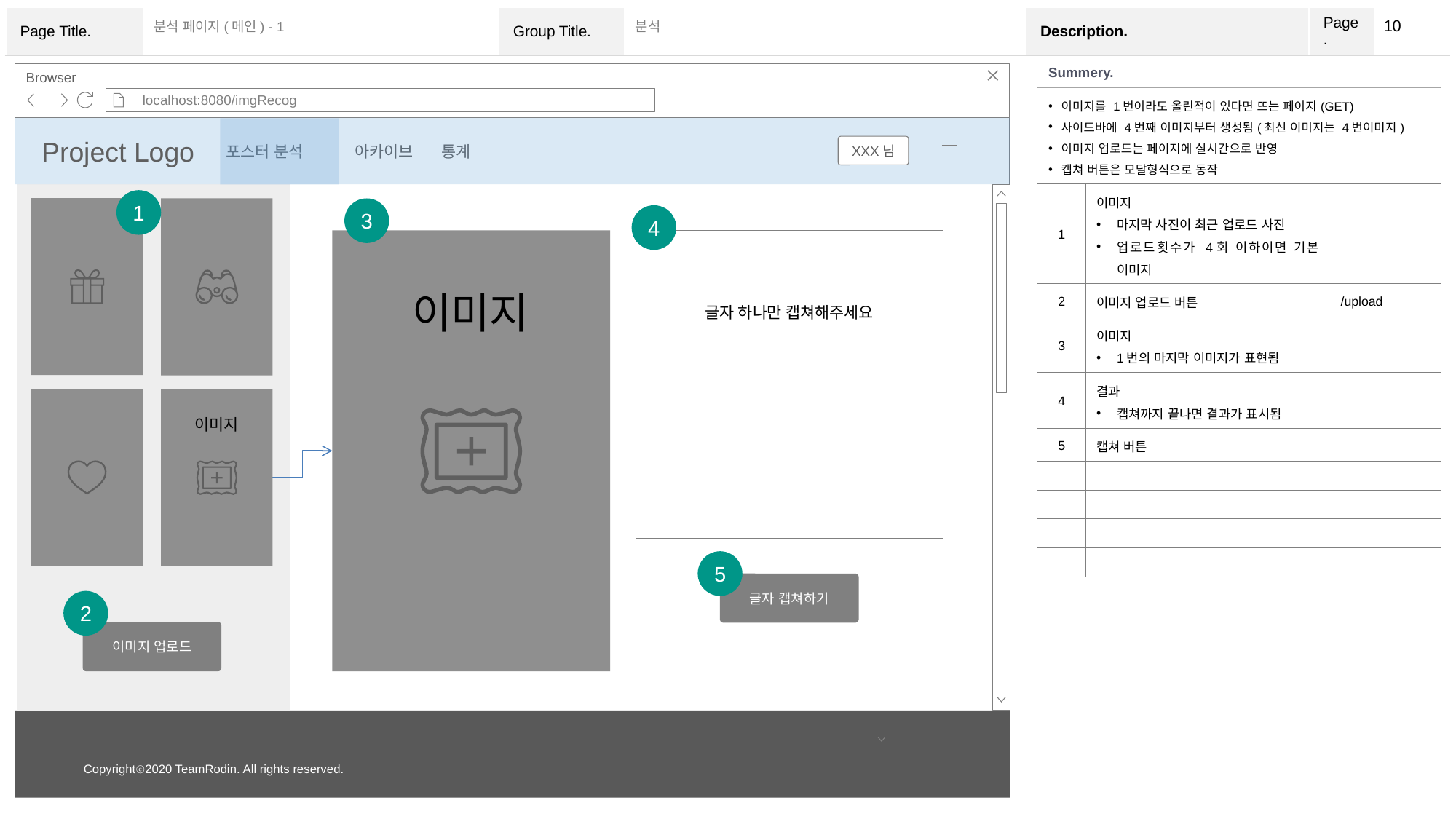

분석 페이지(메인) - 1
분석
| Summery. |  |  |
| --- | --- | --- |
| 이미지를 1번이라도 올린적이 있다면 뜨는 페이지(GET) 사이드바에 4번째 이미지부터 생성됨(최신 이미지는 4번이미지) 이미지 업로드는 페이지에 실시간으로 반영 캡쳐 버튼은 모달형식으로 동작 |  |  |
| 1 | 이미지 마지막 사진이 최근 업로드 사진 업로드횟수가 4회 이하이면 기본 이미지 |  |
| 2 | 이미지 업로드 버튼 | /upload |
| 3 | 이미지 1번의 마지막 이미지가 표현됨 |  |
| 4 | 결과 캡쳐까지 끝나면 결과가 표시됨 |  |
| 5 | 캡쳐 버튼 |  |
|  |  |  |
|  |  |  |
|  |  |  |
|  |  |  |
localhost:8080/imgRecog
1

3
4

이미지

3. 이미지

글자 하나만 캡쳐해주세요

이미지

5
글자 캡쳐하기
2
이미지 업로드